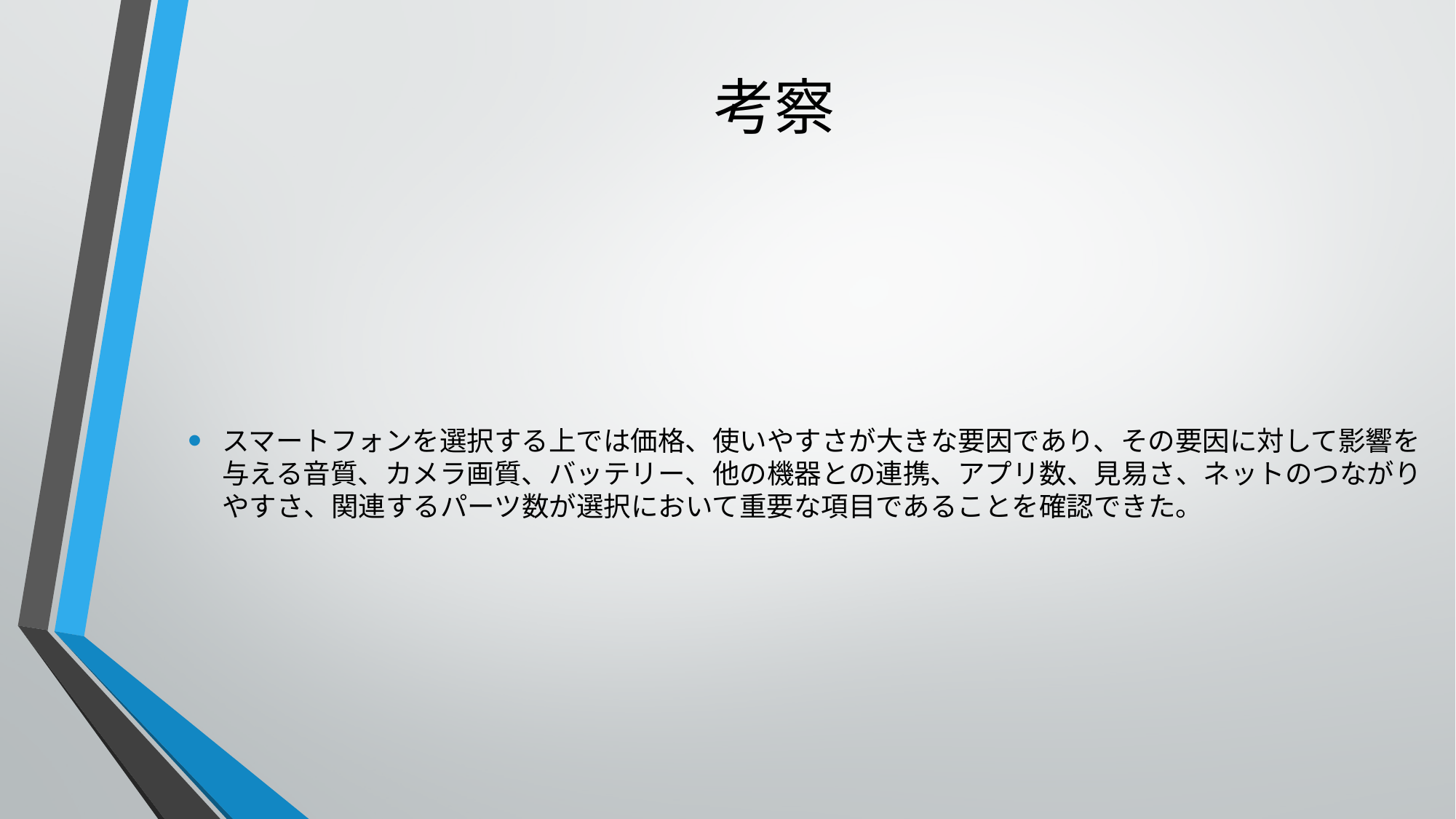

# 考察
スマートフォンを選択する上では価格、使いやすさが大きな要因であり、その要因に対して影響を与える音質、カメラ画質、バッテリー、他の機器との連携、アプリ数、見易さ、ネットのつながりやすさ、関連するパーツ数が選択において重要な項目であることを確認できた。